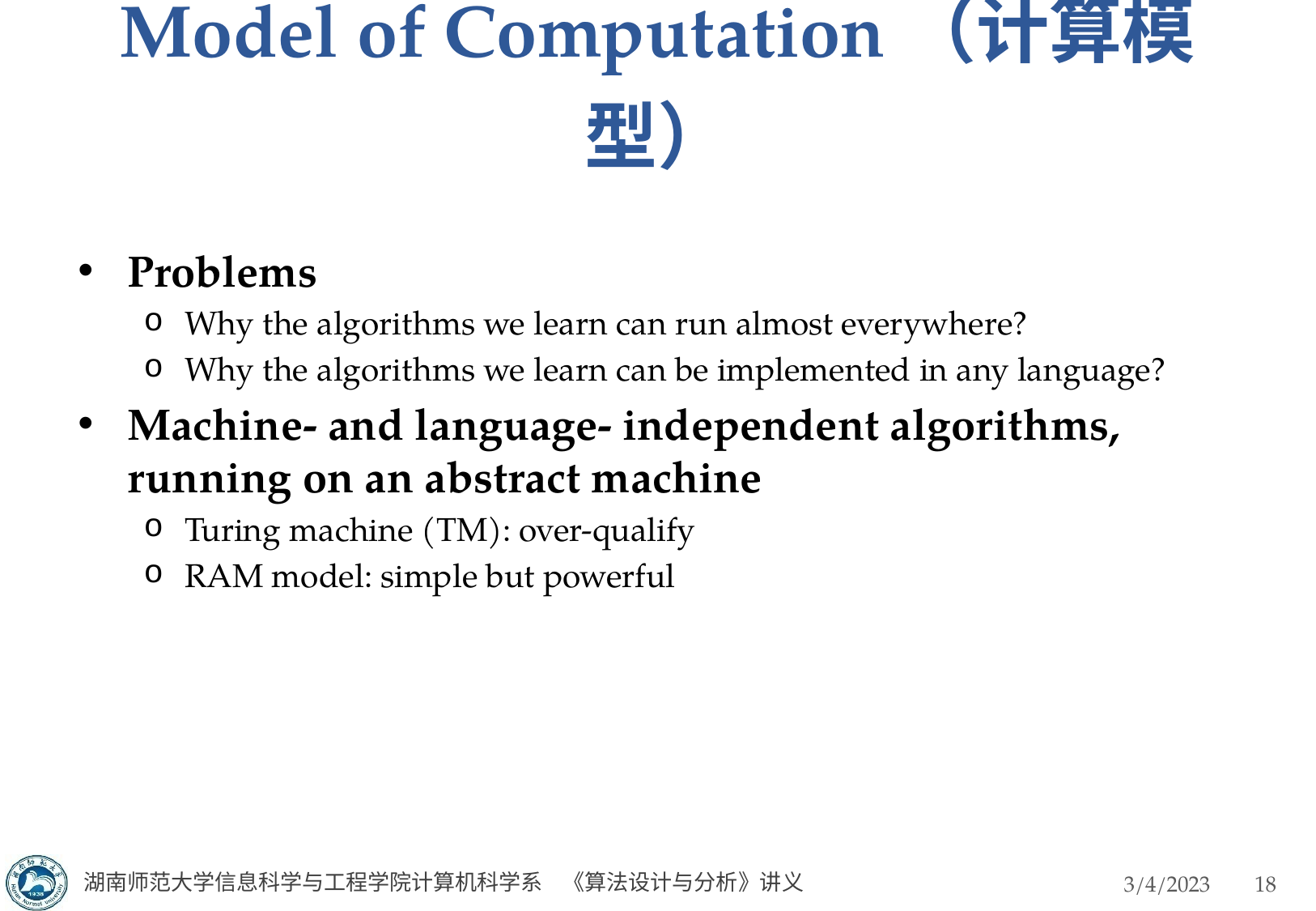

# Model of Computation（计算模型）
Problems
Why the algorithms we learn can run almost everywhere?
Why the algorithms we learn can be implemented in any language?
Machine- and language- independent algorithms, running on an abstract machine
Turing machine (TM): over-qualify
RAM model: simple but powerful
湖南师范大学信息科学与工程学院计算机科学系   《算法设计与分析》讲义
3/4/2023
18